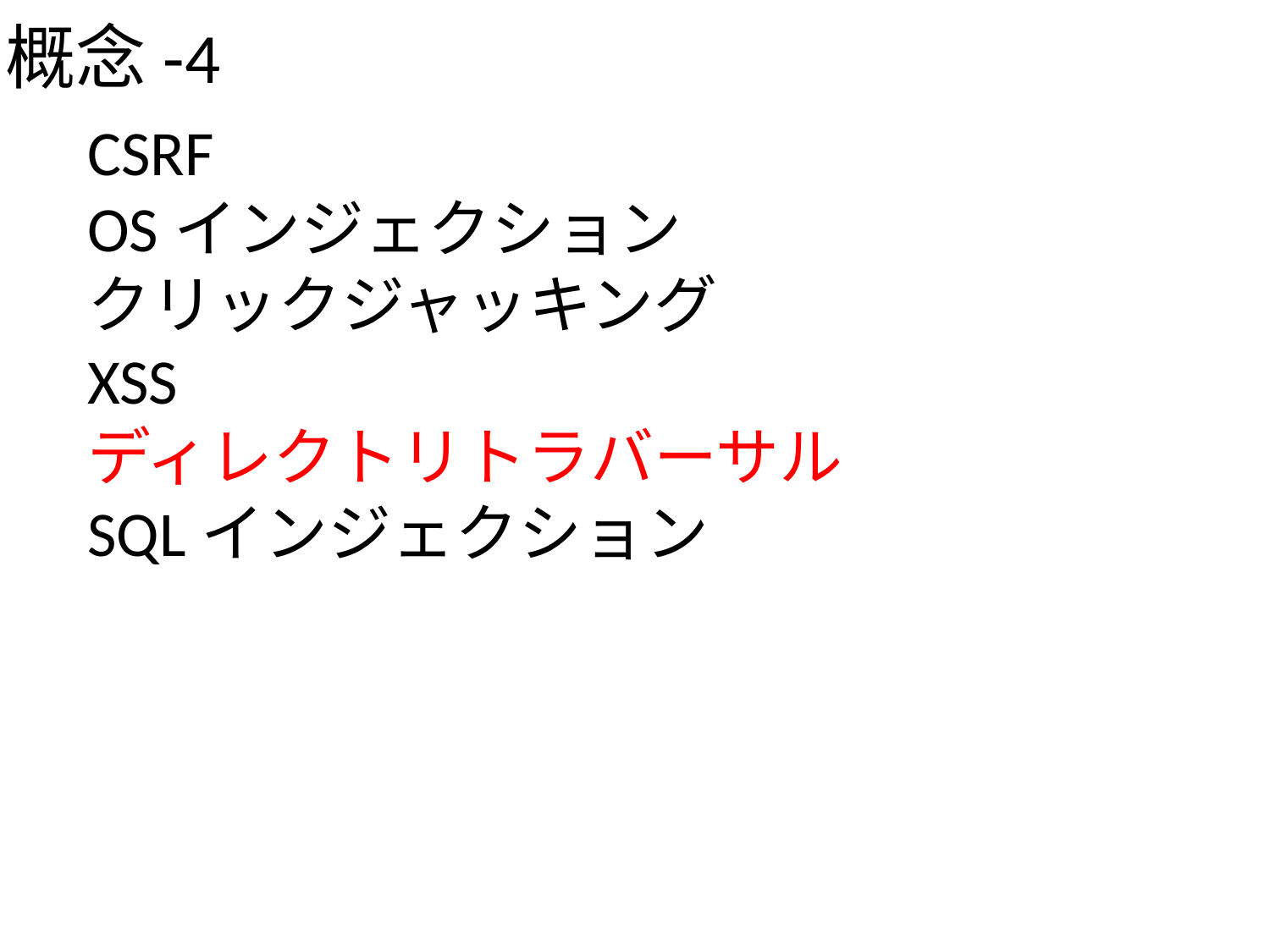

概念-4
CSRF
OSインジェクション
クリックジャッキング
XSS
ディレクトリトラバーサル
SQLインジェクション